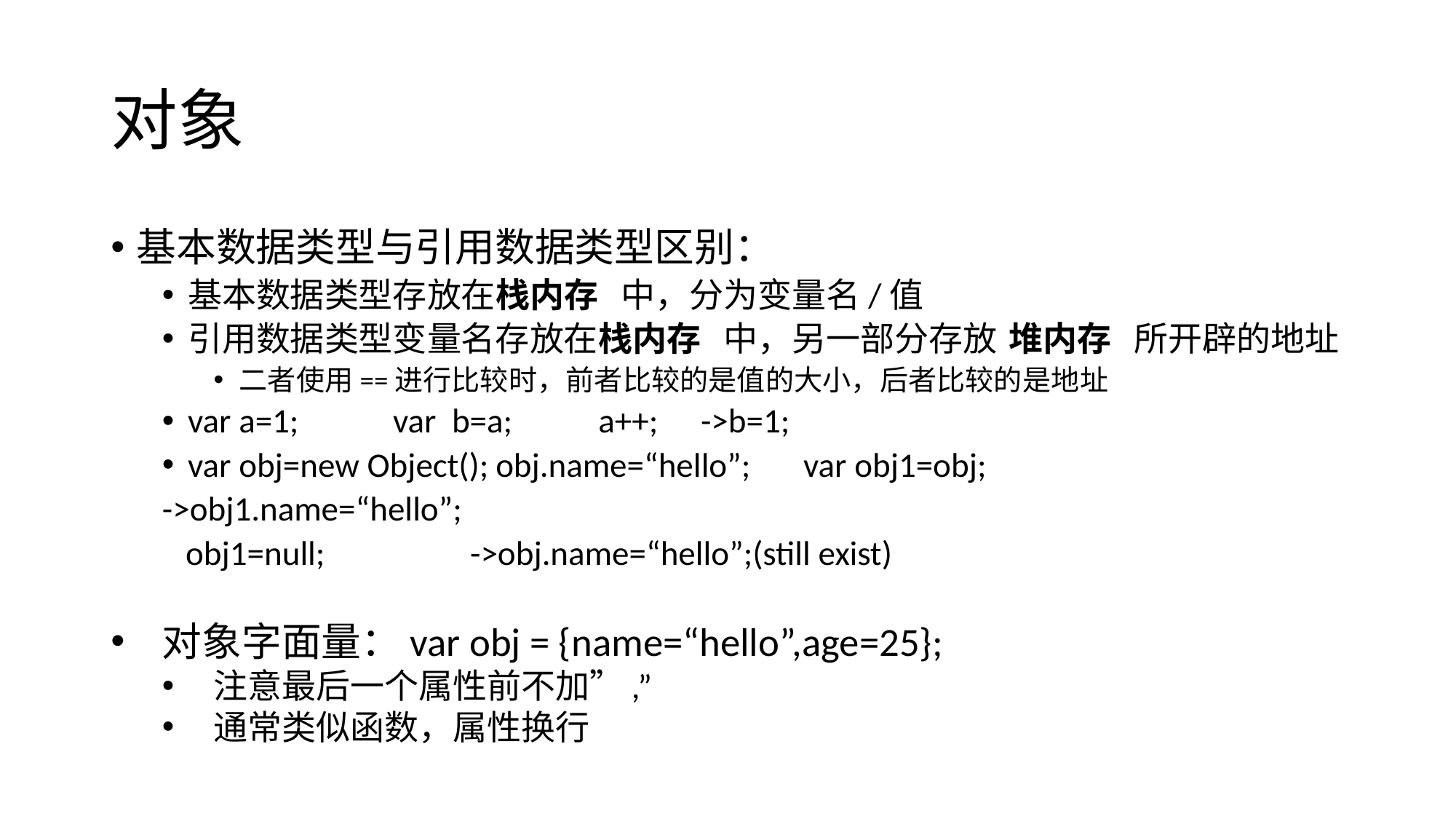

# 对象
基本数据类型与引用数据类型区别：
基本数据类型存放在	栈内存   中，分为变量名/值
引用数据类型变量名存放在	栈内存   中，另一部分存放	堆内存   所开辟的地址
二者使用==进行比较时，前者比较的是值的大小，后者比较的是地址
var a=1;		var  b=a;	a++;		->b=1;
var obj=new Object();	obj.name=“hello”;	var obj1=obj;
	->obj1.name=“hello”;
   obj1=null;		->obj.name=“hello”;(still exist)

对象字面量：var obj = {name=“hello”,age=25};
注意最后一个属性前不加”,”
通常类似函数，属性换行